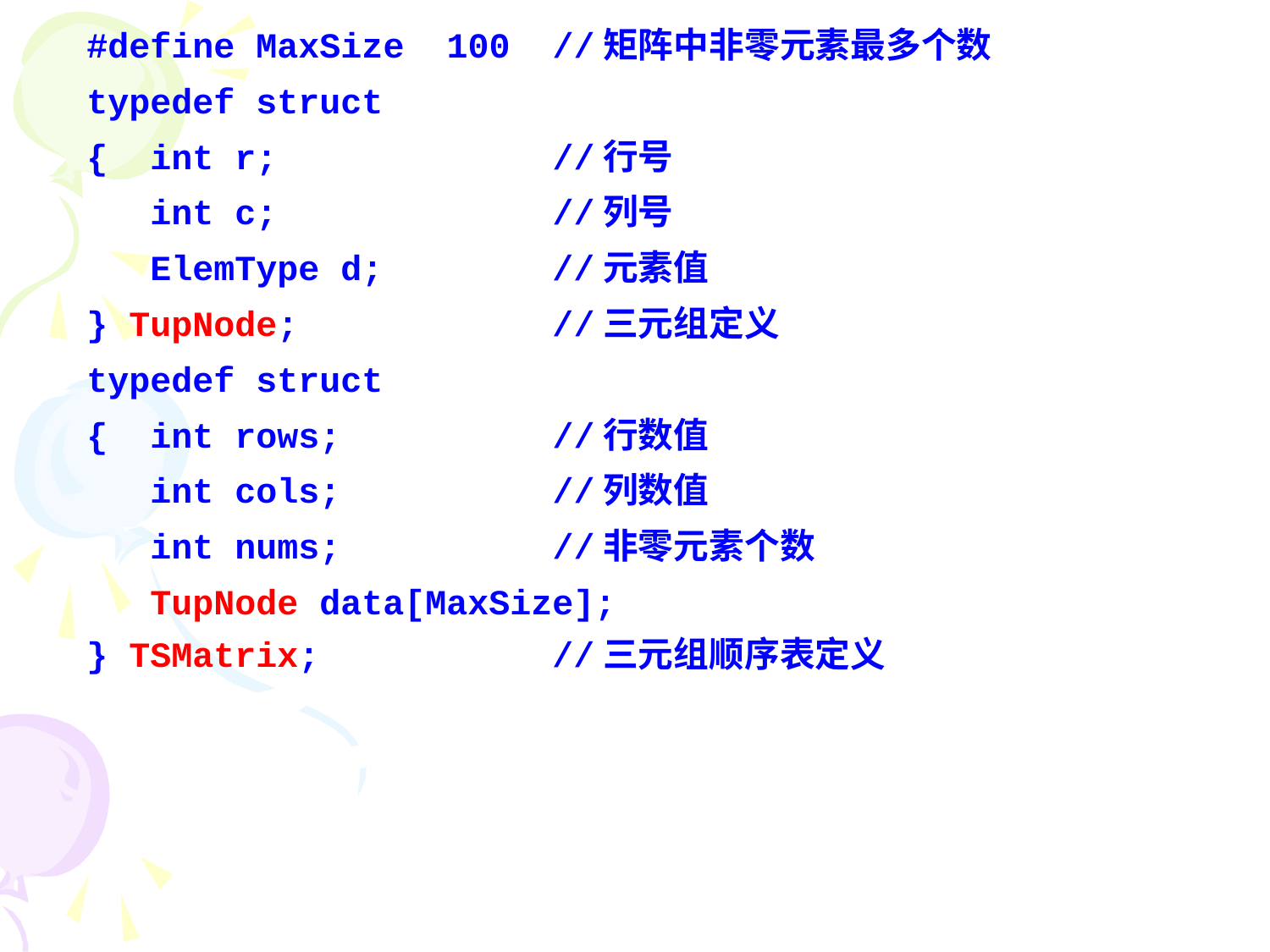

#define MaxSize  100  //矩阵中非零元素最多个数
  typedef struct
  {  int r;             //行号
     int c;             //列号
     ElemType d;     	//元素值
  } TupNode;            //三元组定义
  typedef struct
  {  int rows;          //行数值
     int cols;          //列数值
     int nums;          //非零元素个数
     TupNode data[MaxSize];
  } TSMatrix;           //三元组顺序表定义